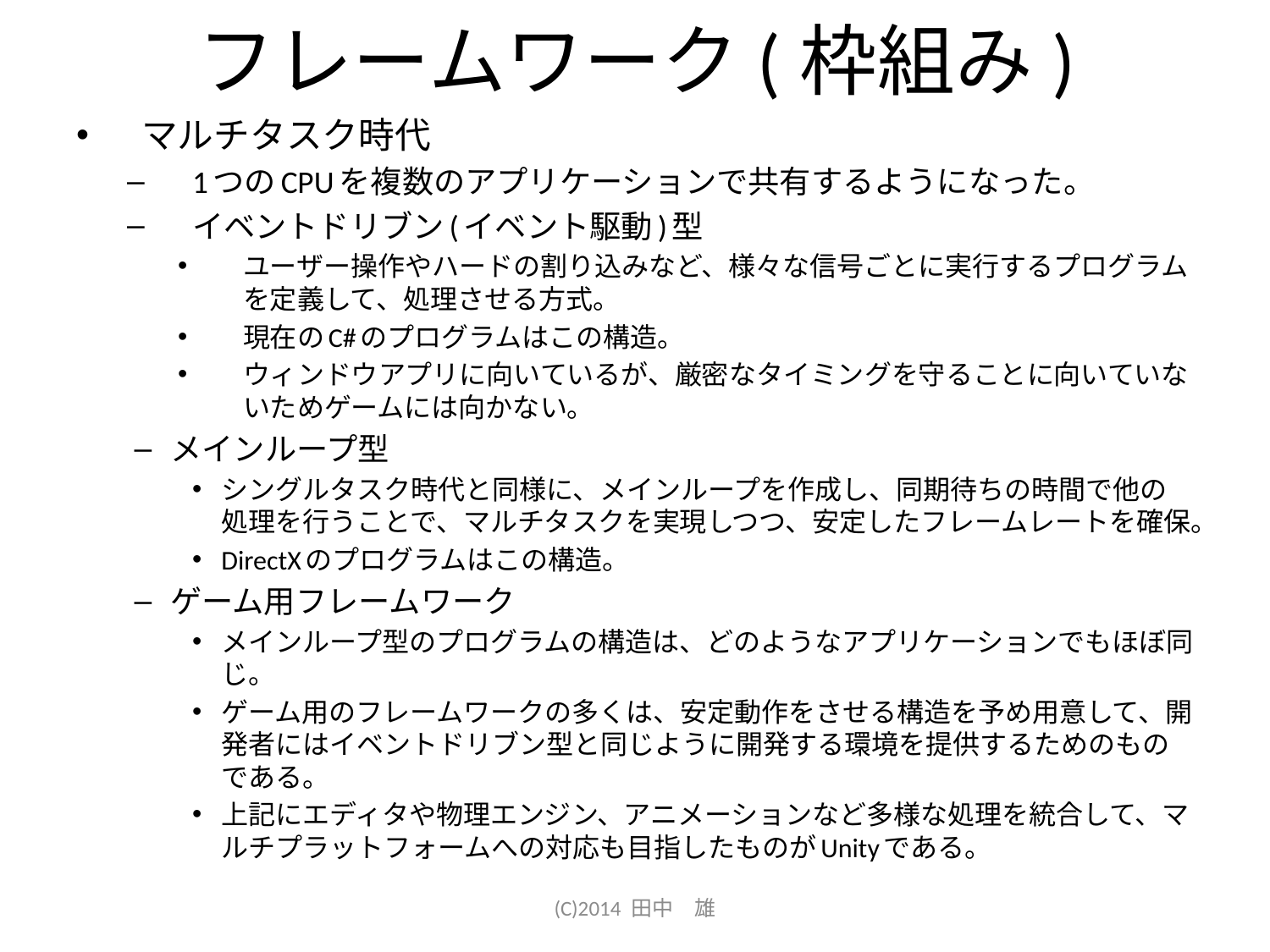

# フレームワーク(枠組み)
マルチタスク時代
1つのCPUを複数のアプリケーションで共有するようになった。
イベントドリブン(イベント駆動)型
ユーザー操作やハードの割り込みなど、様々な信号ごとに実行するプログラムを定義して、処理させる方式。
現在のC#のプログラムはこの構造。
ウィンドウアプリに向いているが、厳密なタイミングを守ることに向いていないためゲームには向かない。
メインループ型
シングルタスク時代と同様に、メインループを作成し、同期待ちの時間で他の処理を行うことで、マルチタスクを実現しつつ、安定したフレームレートを確保。
DirectXのプログラムはこの構造。
ゲーム用フレームワーク
メインループ型のプログラムの構造は、どのようなアプリケーションでもほぼ同じ。
ゲーム用のフレームワークの多くは、安定動作をさせる構造を予め用意して、開発者にはイベントドリブン型と同じように開発する環境を提供するためのものである。
上記にエディタや物理エンジン、アニメーションなど多様な処理を統合して、マルチプラットフォームへの対応も目指したものがUnityである。

(C)2014 田中　雄